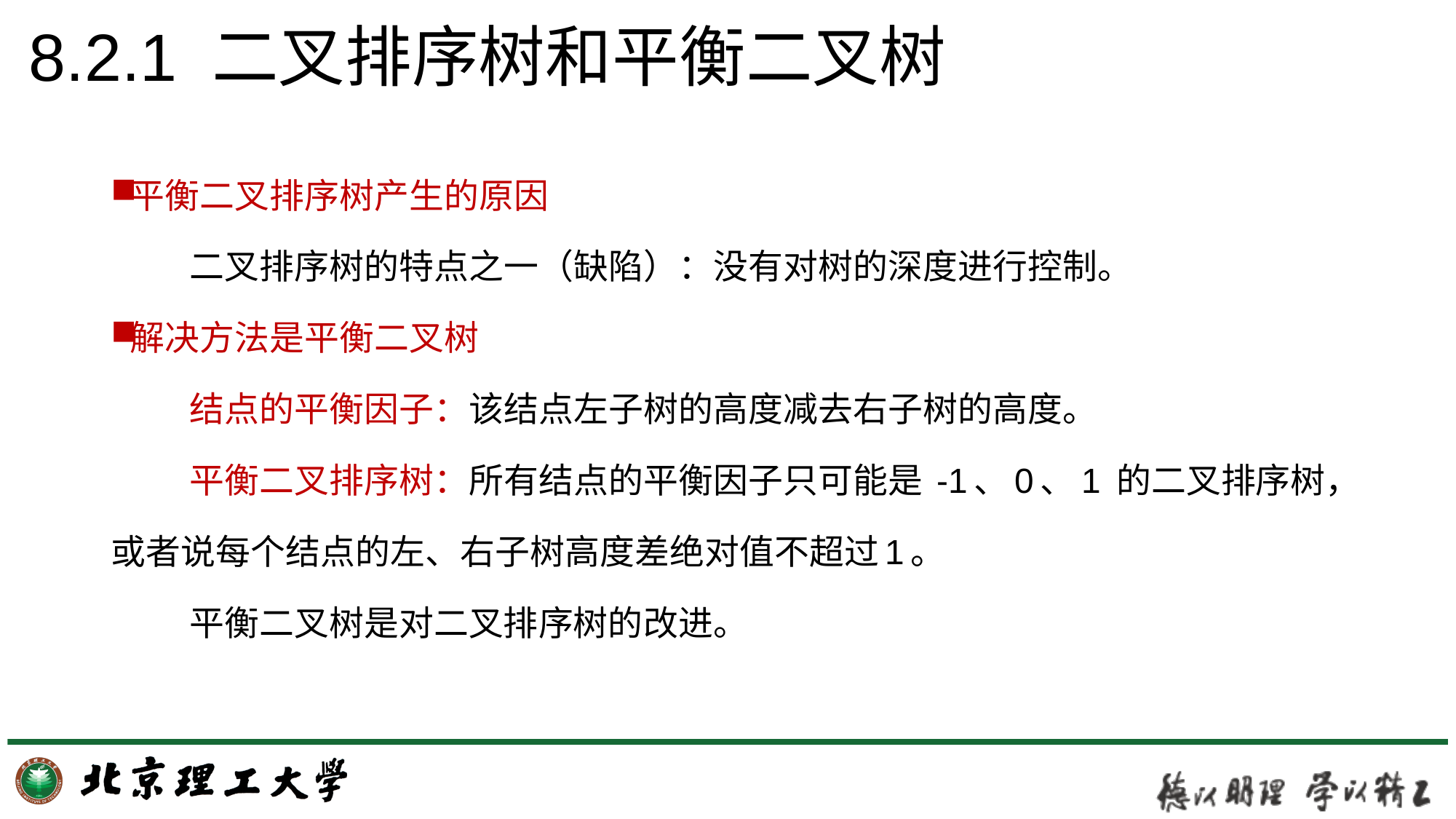

# 8.2.1 二叉排序树和平衡二叉树
平衡二叉排序树产生的原因
	二叉排序树的特点之一（缺陷）：没有对树的深度进行控制。
解决方法是平衡二叉树
	结点的平衡因子：该结点左子树的高度减去右子树的高度。
	平衡二叉排序树：所有结点的平衡因子只可能是 -1、0、1 的二叉排序树，或者说每个结点的左、右子树高度差绝对值不超过1。
	平衡二叉树是对二叉排序树的改进。